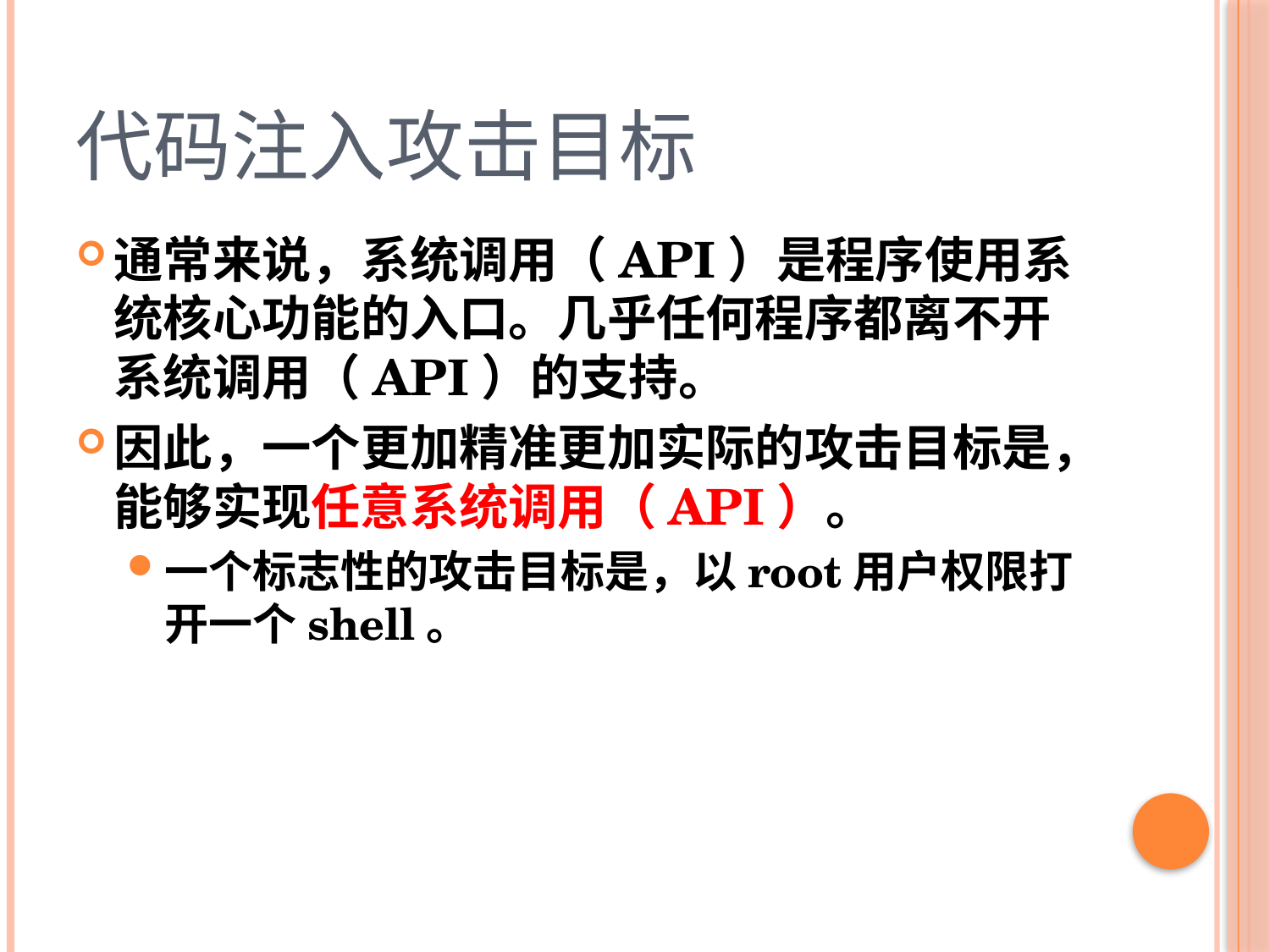

# 代码注入攻击目标
通常来说，系统调用（API）是程序使用系统核心功能的入口。几乎任何程序都离不开系统调用（API）的支持。
因此，一个更加精准更加实际的攻击目标是，能够实现任意系统调用（API）。
一个标志性的攻击目标是，以root用户权限打开一个shell。